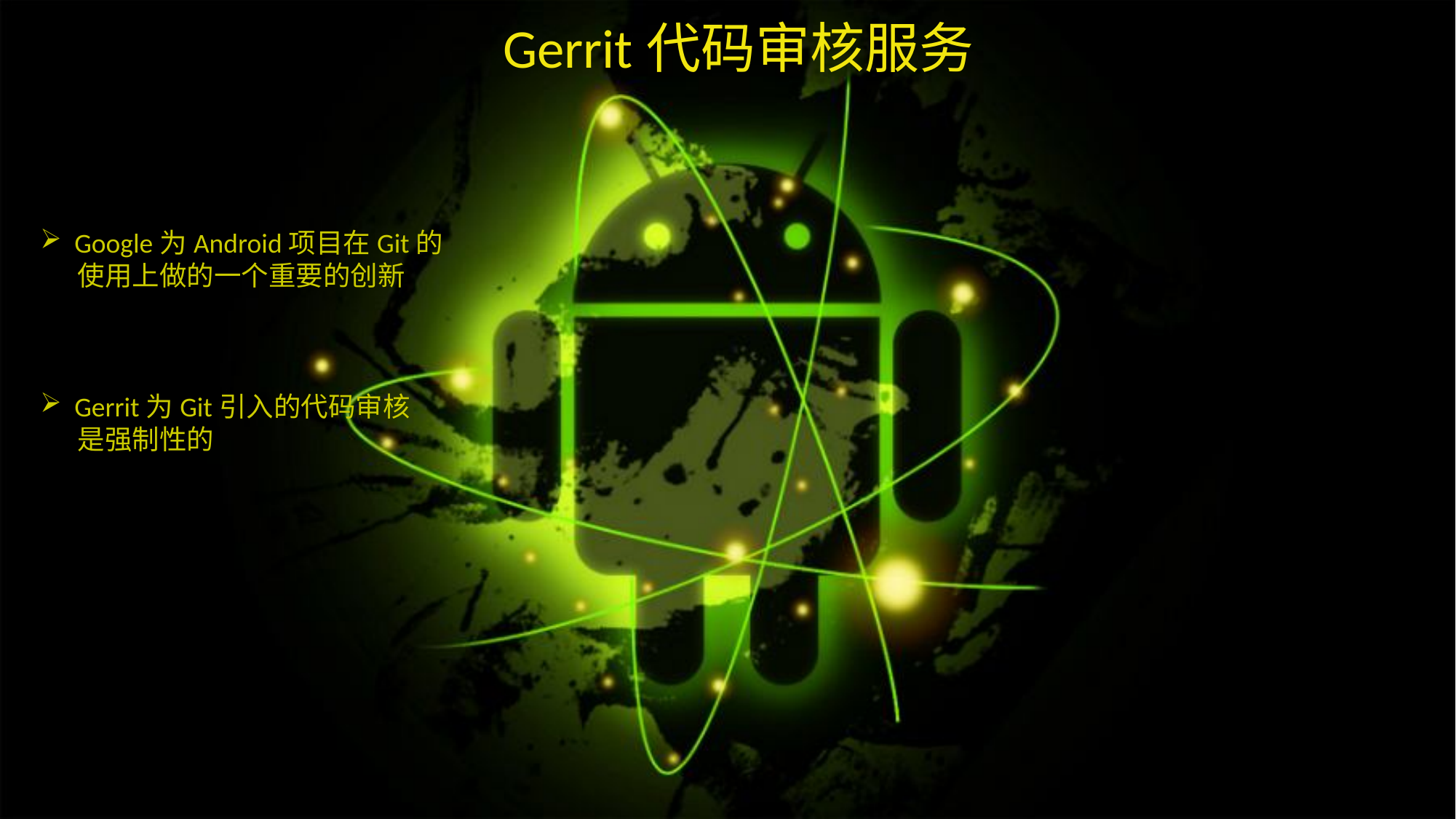

Gerrit代码审核服务
Google为Android项目在Git的
     使用上做的一个重要的创新

Gerrit为Git引入的代码审核
     是强制性的